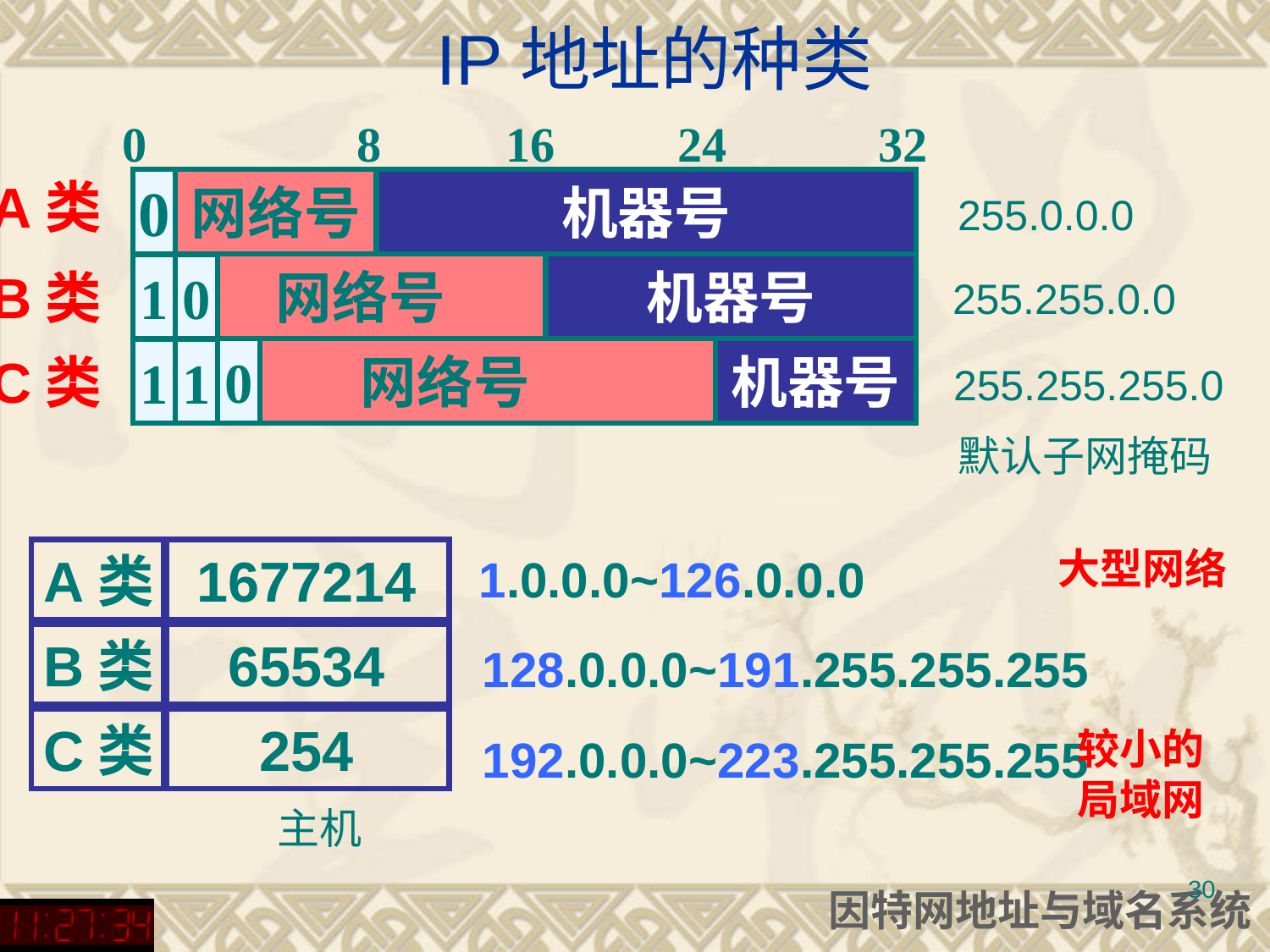

# IP地址的种类
0
8
16
24
32
A类
网络号
机器号
0
255.0.0.0
网络号
机器号
B类
1
0
255.255.0.0
网络号
机器号
C类
0
1
1
255.255.255.0
默认子网掩码
大型网络
A类
1677214
B类
65534
C类
254
1.0.0.0~126.0.0.0
128.0.0.0~191.255.255.255
192.0.0.0~223.255.255.255
较小的局域网
主机
30
因特网地址与域名系统